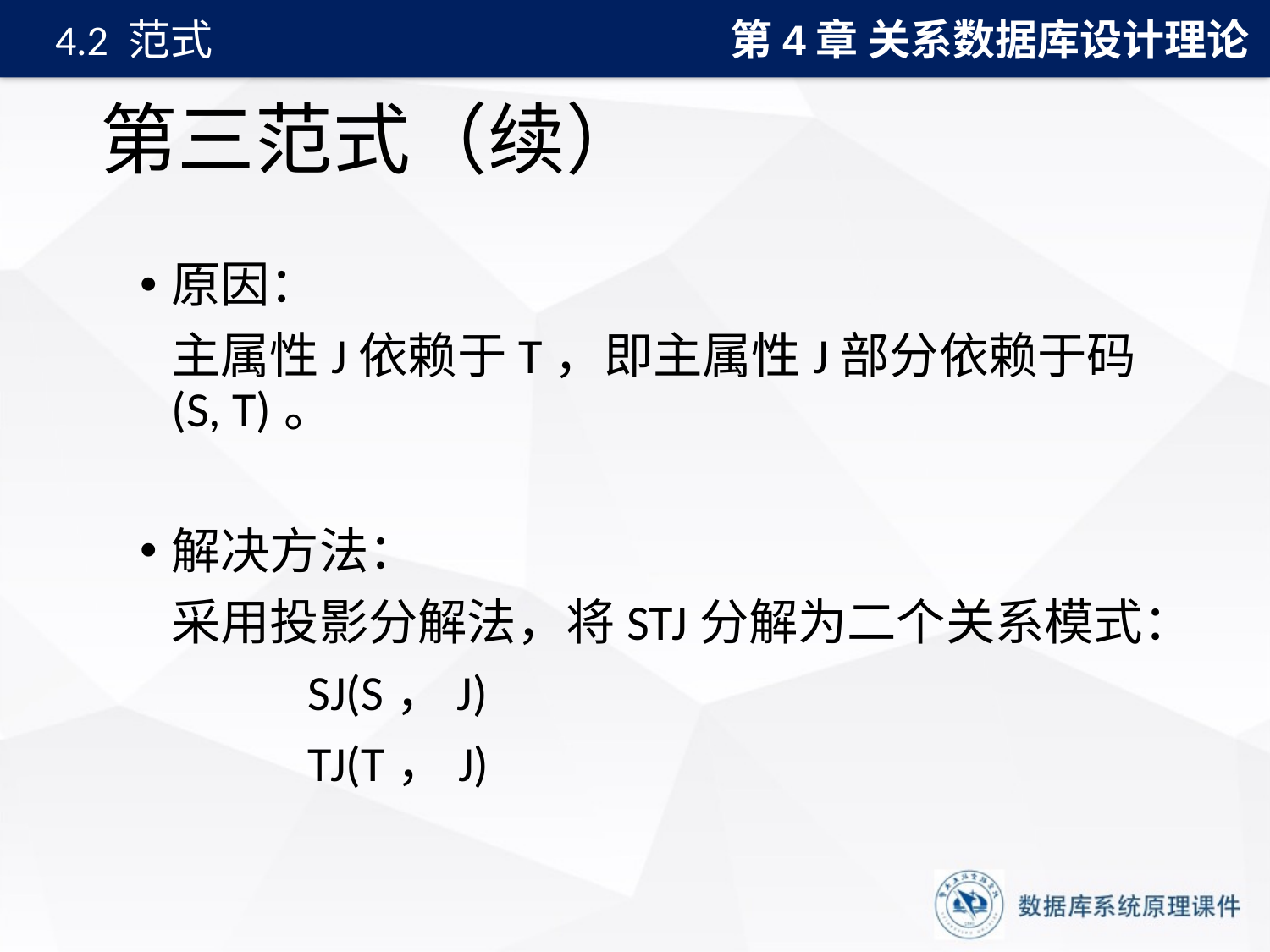

第4章 关系数据库设计理论
4.2 范式
# 第三范式（续）
原因：
	主属性J依赖于T，即主属性J部分依赖于码(S, T)。

解决方法：
	采用投影分解法，将STJ分解为二个关系模式：
               SJ(S，J)
               TJ(T，J)